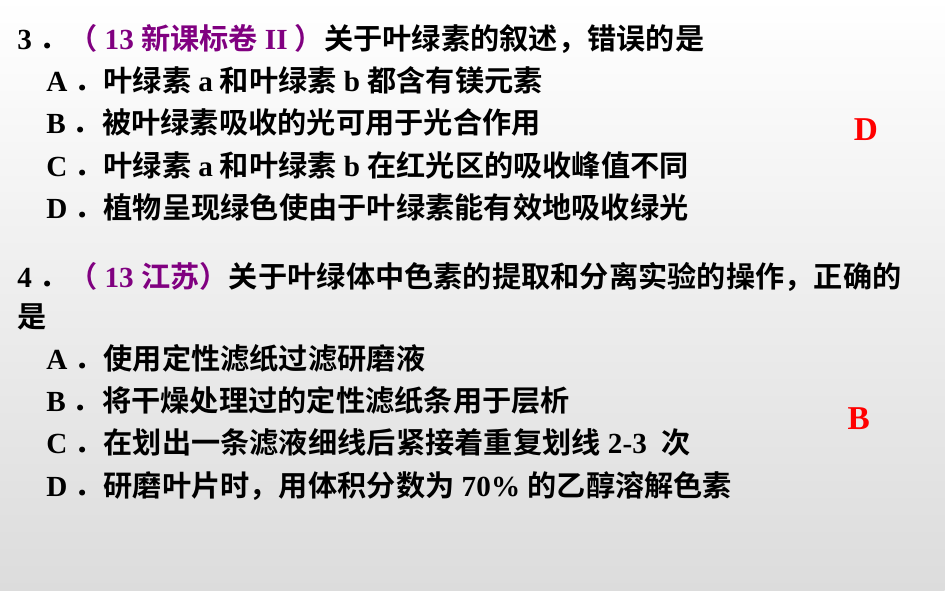

3．（13新课标卷II）关于叶绿素的叙述，错误的是
    A．叶绿素a和叶绿素b都含有镁元素
    B．被叶绿素吸收的光可用于光合作用
    C．叶绿素a和叶绿素b在红光区的吸收峰值不同
    D．植物呈现绿色使由于叶绿素能有效地吸收绿光
D
4．（13江苏）关于叶绿体中色素的提取和分离实验的操作，正确的是
    A．使用定性滤纸过滤研磨液
    B．将干燥处理过的定性滤纸条用于层析
    C．在划出一条滤液细线后紧接着重复划线2-3 次
    D．研磨叶片时，用体积分数为70%的乙醇溶解色素
B